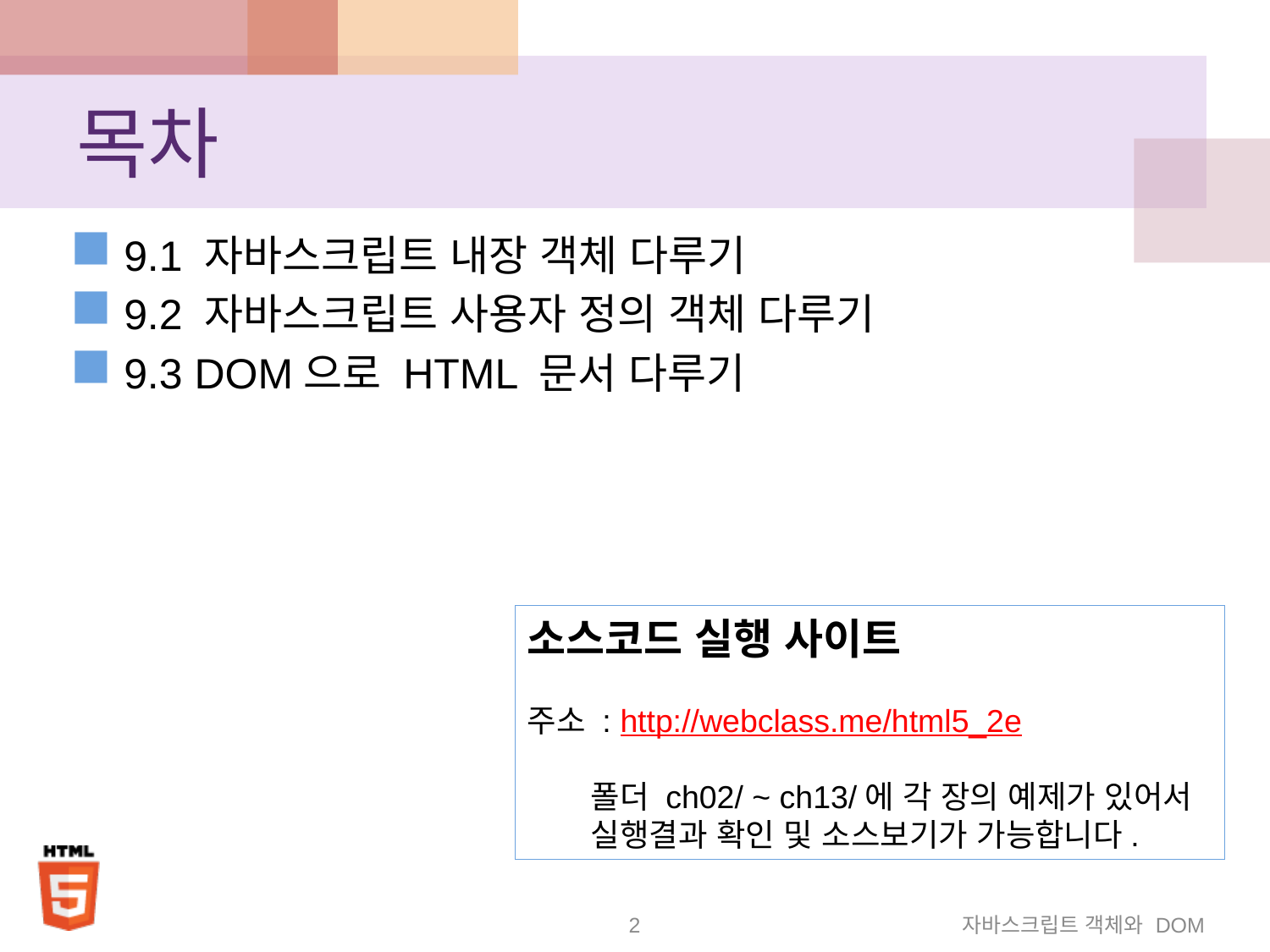

# 목차
9.1 자바스크립트 내장 객체 다루기
9.2 자바스크립트 사용자 정의 객체 다루기
9.3 DOM으로 HTML 문서 다루기
소스코드 실행 사이트

주소 : http://webclass.me/html5_2e

폴더 ch02/ ~ ch13/에 각 장의 예제가 있어서 실행결과 확인 및 소스보기가 가능합니다.
2
자바스크립트 객체와 DOM